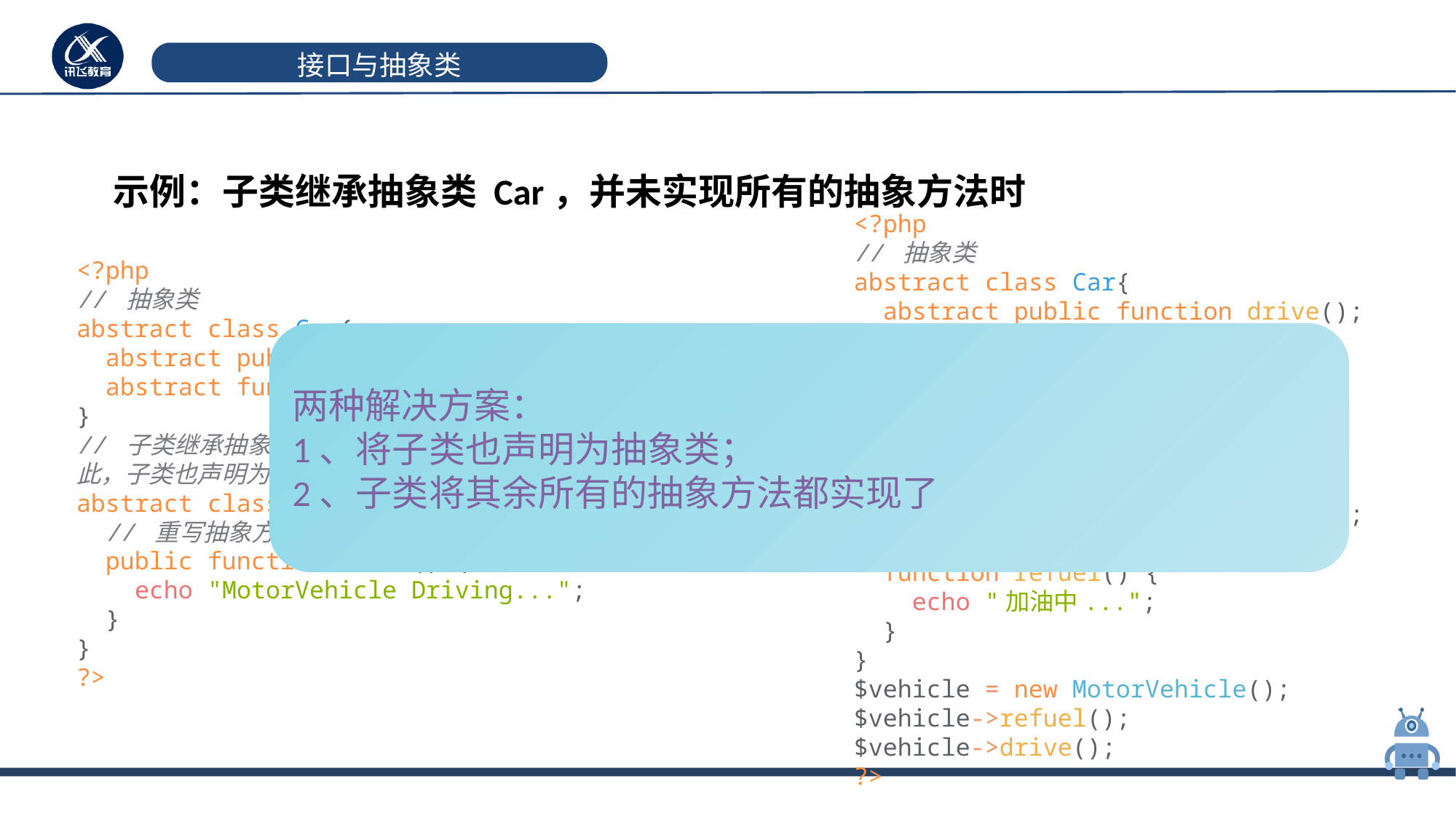

# 接口与抽象类
示例：子类继承抽象类 Car，并未实现所有的抽象方法时
<?php
// 抽象类
abstract class Car{
  abstract public function drive();
abstract function refuel();
}
// 子类继承抽象类
class MotorVehicle extends Car {
  // 实现抽象方法
  public function drive() {
    echo "MotorVehicle Driving...";
}
  function refuel() {
    echo "加油中...";
  }
}
$vehicle = new MotorVehicle();
$vehicle->refuel();
$vehicle->drive();
?>
<?php
// 抽象类
abstract class Car{
  abstract public function drive();
  abstract function refuel();
}
// 子类继承抽象类，子类但未实现父类中的所有抽象方法，因此，子类也声明为抽象类
abstract class MotorVehicle extends Car {
  // 重写抽象方法
  public function drive() {
    echo "MotorVehicle Driving...";
  }
}
?>
两种解决方案：
1、将子类也声明为抽象类；
2、子类将其余所有的抽象方法都实现了